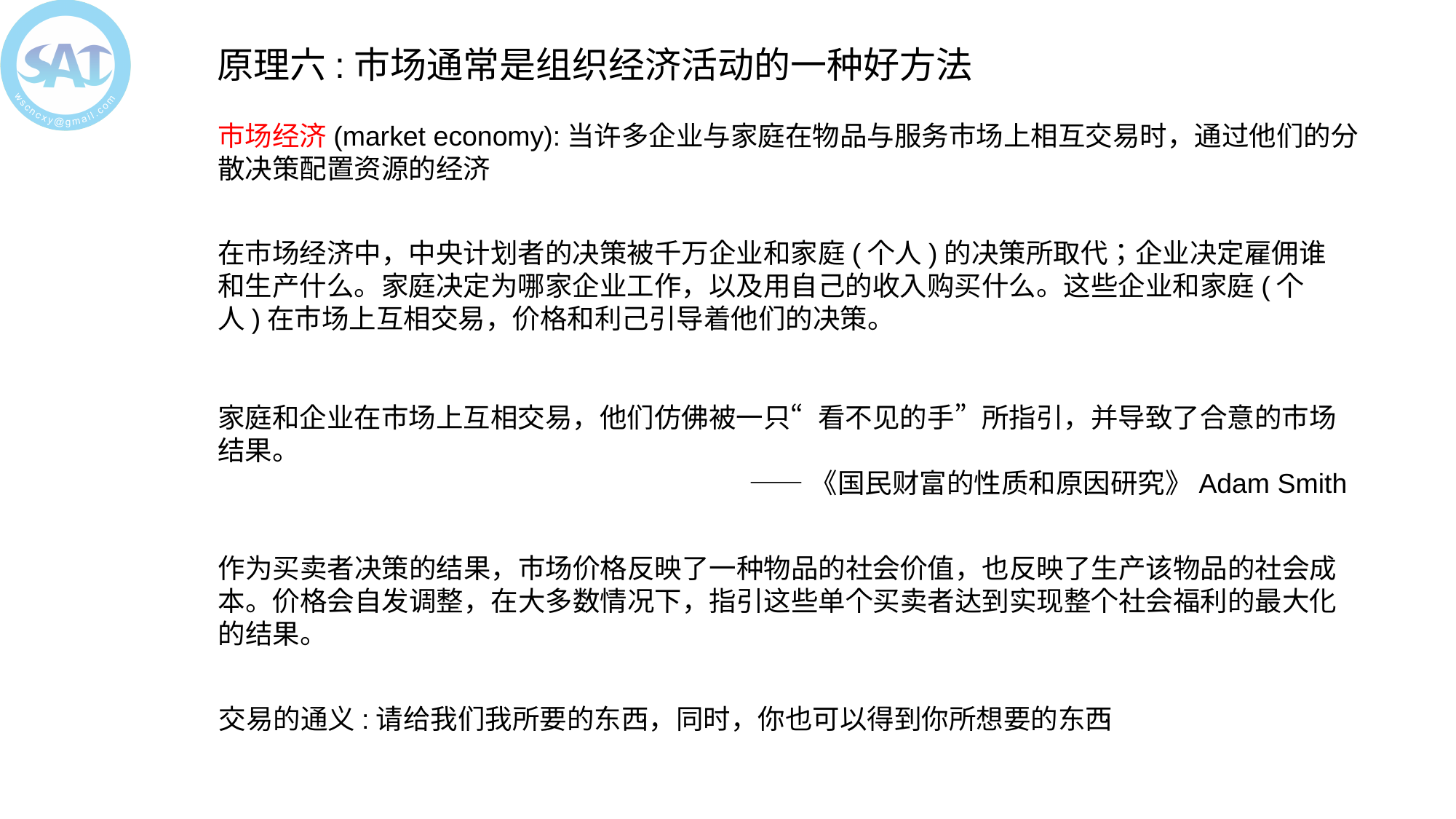

原理六:市场通常是组织经济活动的一种好方法
市场经济(market economy):当许多企业与家庭在物品与服务市场上相互交易时，通过他们的分散决策配置资源的经济
在市场经济中，中央计划者的决策被千万企业和家庭(个人)的决策所取代；企业决定雇佣谁和生产什么。家庭决定为哪家企业工作，以及用自己的收入购买什么。这些企业和家庭(个人)在市场上互相交易，价格和利己引导着他们的决策。
家庭和企业在市场上互相交易，他们仿佛被一只“看不见的手”所指引，并导致了合意的市场结果。
——《国民财富的性质和原因研究》Adam Smith
作为买卖者决策的结果，市场价格反映了一种物品的社会价值，也反映了生产该物品的社会成本。价格会自发调整，在大多数情况下，指引这些单个买卖者达到实现整个社会福利的最大化的结果。
交易的通义:请给我们我所要的东西，同时，你也可以得到你所想要的东西